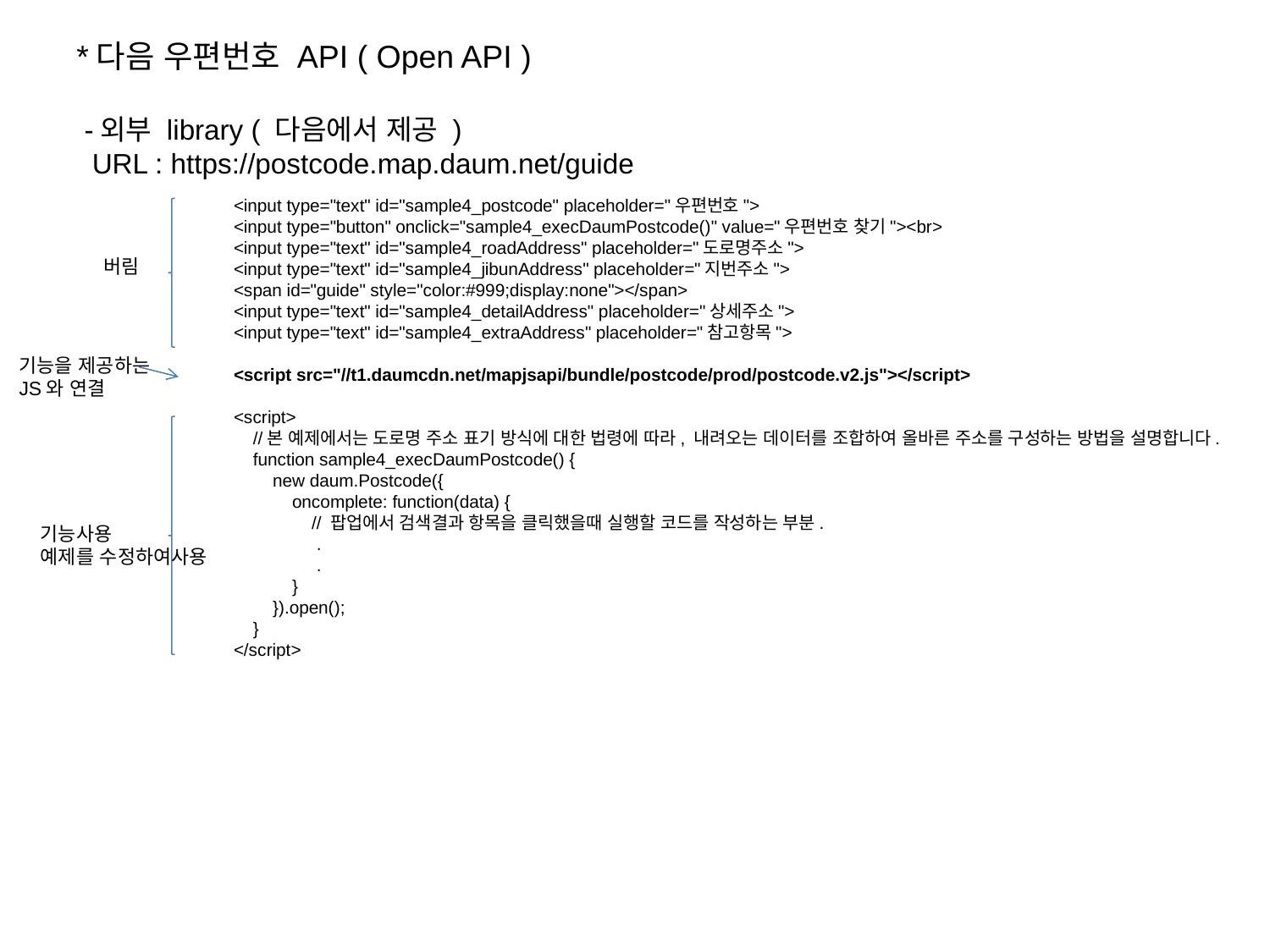

*다음 우편번호 API ( Open API )

 -외부 library ( 다음에서 제공 )
  URL : https://postcode.map.daum.net/guide
<input type="text" id="sample4_postcode" placeholder="우편번호">
<input type="button" onclick="sample4_execDaumPostcode()" value="우편번호 찾기"><br>
<input type="text" id="sample4_roadAddress" placeholder="도로명주소">
<input type="text" id="sample4_jibunAddress" placeholder="지번주소">
<span id="guide" style="color:#999;display:none"></span>
<input type="text" id="sample4_detailAddress" placeholder="상세주소">
<input type="text" id="sample4_extraAddress" placeholder="참고항목">

<script src="//t1.daumcdn.net/mapjsapi/bundle/postcode/prod/postcode.v2.js"></script>

<script>
    //본 예제에서는 도로명 주소 표기 방식에 대한 법령에 따라, 내려오는 데이터를 조합하여 올바른 주소를 구성하는 방법을 설명합니다.
    function sample4_execDaumPostcode() {
        new daum.Postcode({
            oncomplete: function(data) {
                // 팝업에서 검색결과 항목을 클릭했을때 실행할 코드를 작성하는 부분.
                 .
                 .
            }
        }).open();
    }
</script>

버림
기능을 제공하는
JS와 연결

기능사용
예제를 수정하여사용